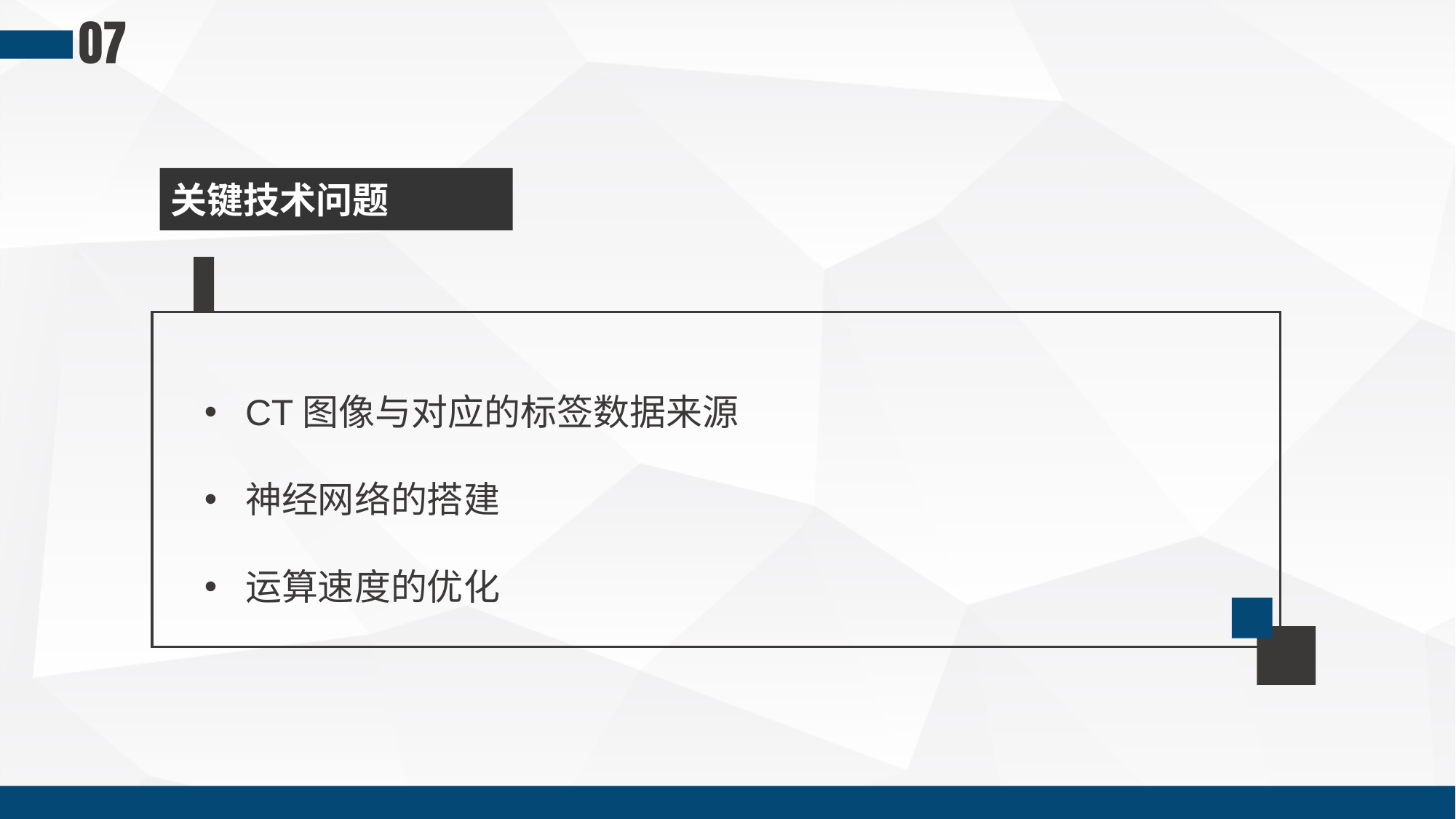

07

关键技术问题

CT图像与对应的标签数据来源
神经网络的搭建
运算速度的优化